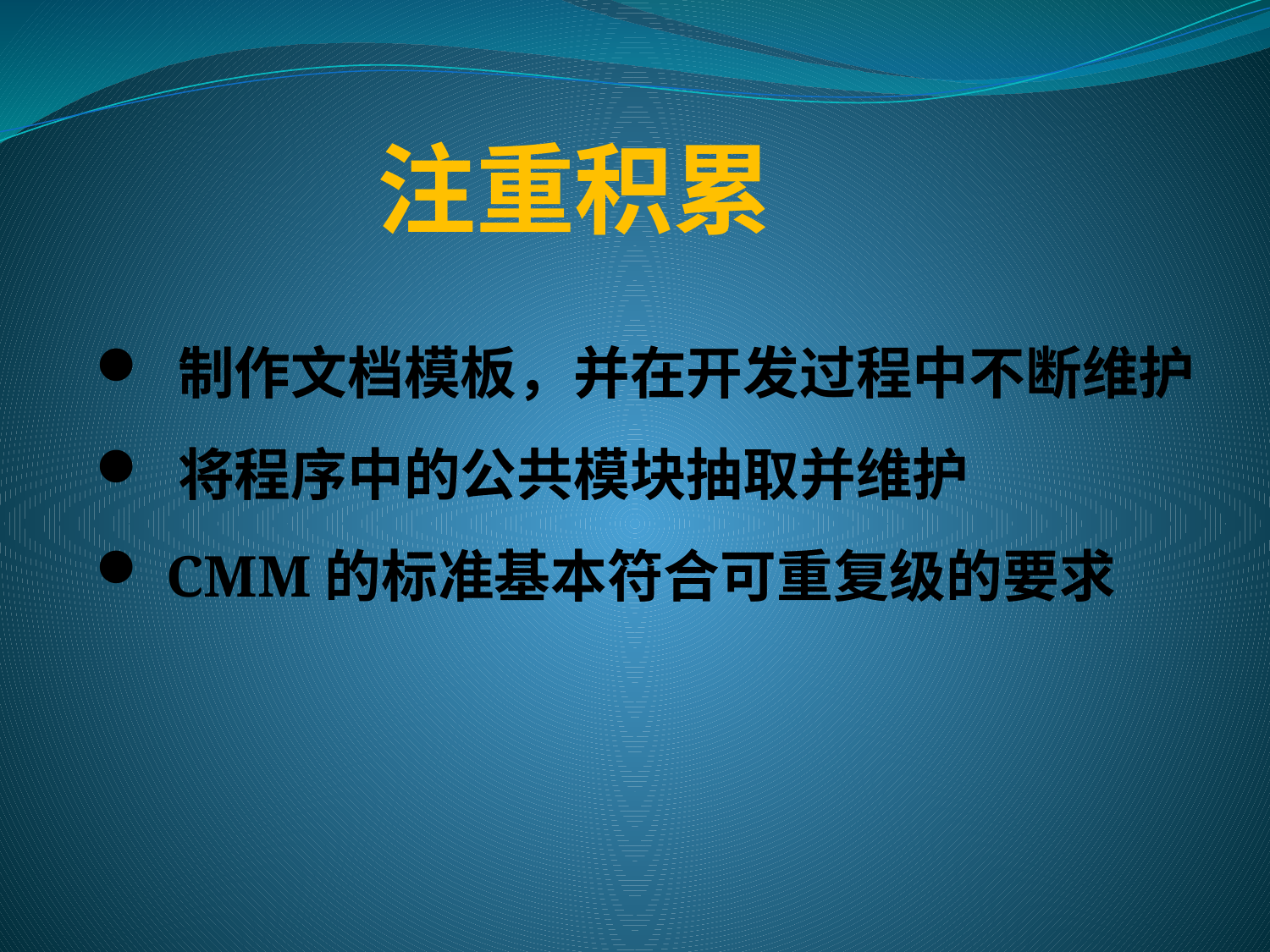

# 注重积累
 制作文档模板，并在开发过程中不断维护
 将程序中的公共模块抽取并维护
 CMM的标准基本符合可重复级的要求